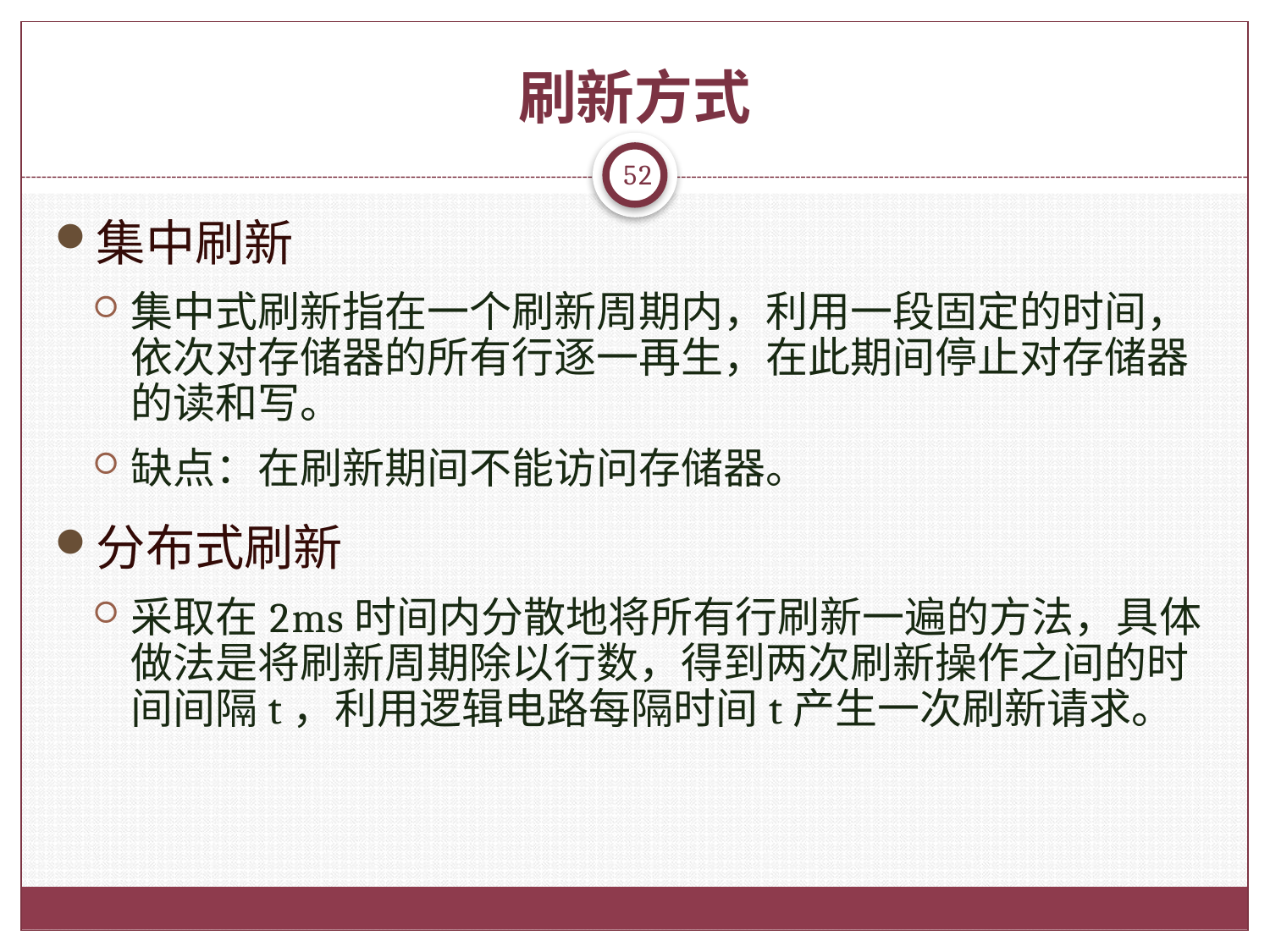

# 刷新方式
52
集中刷新
集中式刷新指在一个刷新周期内，利用一段固定的时间，依次对存储器的所有行逐一再生，在此期间停止对存储器的读和写。
缺点：在刷新期间不能访问存储器。
分布式刷新
采取在2ms时间内分散地将所有行刷新一遍的方法，具体做法是将刷新周期除以行数，得到两次刷新操作之间的时间间隔t，利用逻辑电路每隔时间t产生一次刷新请求。